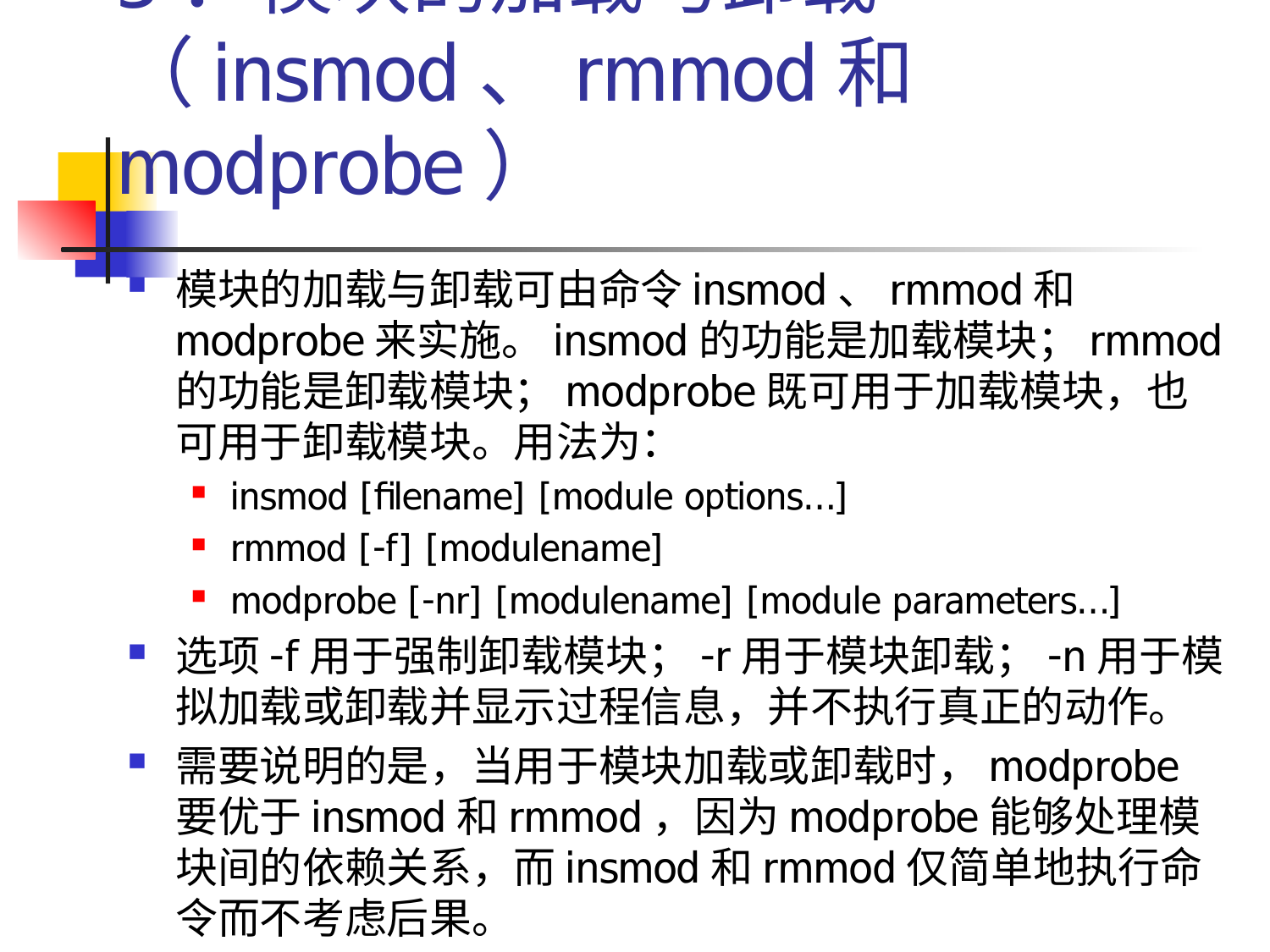

# 3．模块的加载与卸载（insmod、rmmod和modprobe）
模块的加载与卸载可由命令insmod、rmmod和modprobe来实施。insmod的功能是加载模块；rmmod的功能是卸载模块；modprobe既可用于加载模块，也可用于卸载模块。用法为：
insmod [filename] [module options...]
rmmod [-f] [modulename]
modprobe [-nr] [modulename] [module parameters...]
选项-f用于强制卸载模块；-r用于模块卸载；-n用于模拟加载或卸载并显示过程信息，并不执行真正的动作。
需要说明的是，当用于模块加载或卸载时，modprobe要优于insmod和rmmod，因为modprobe能够处理模块间的依赖关系，而insmod和rmmod仅简单地执行命令而不考虑后果。